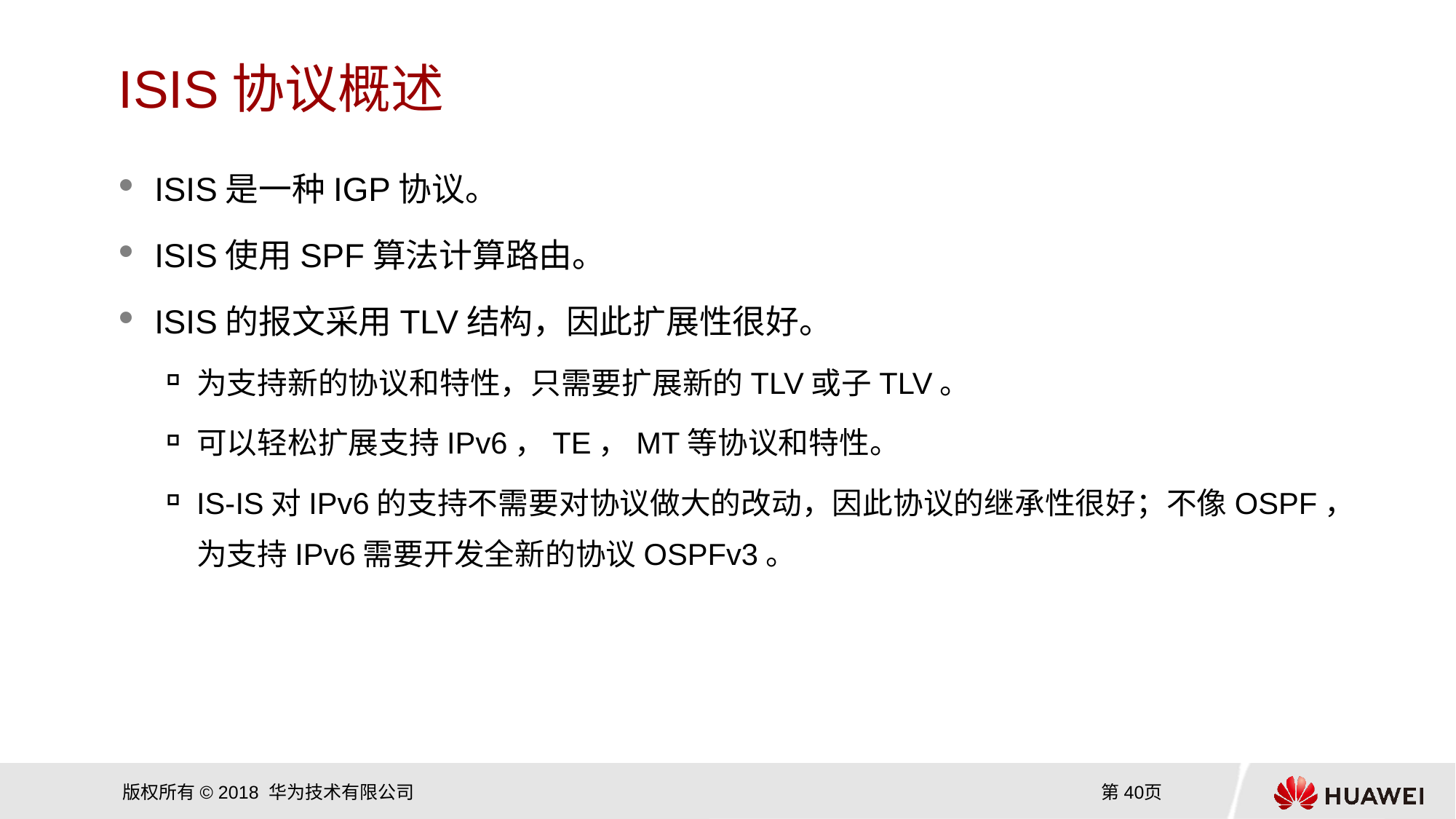

# ISIS协议概述
ISIS是一种IGP协议。
ISIS使用SPF算法计算路由。
ISIS的报文采用TLV结构，因此扩展性很好。
为支持新的协议和特性，只需要扩展新的TLV或子TLV。
可以轻松扩展支持IPv6，TE，MT等协议和特性。
IS-IS对IPv6的支持不需要对协议做大的改动，因此协议的继承性很好；不像OSPF，为支持IPv6需要开发全新的协议OSPFv3。